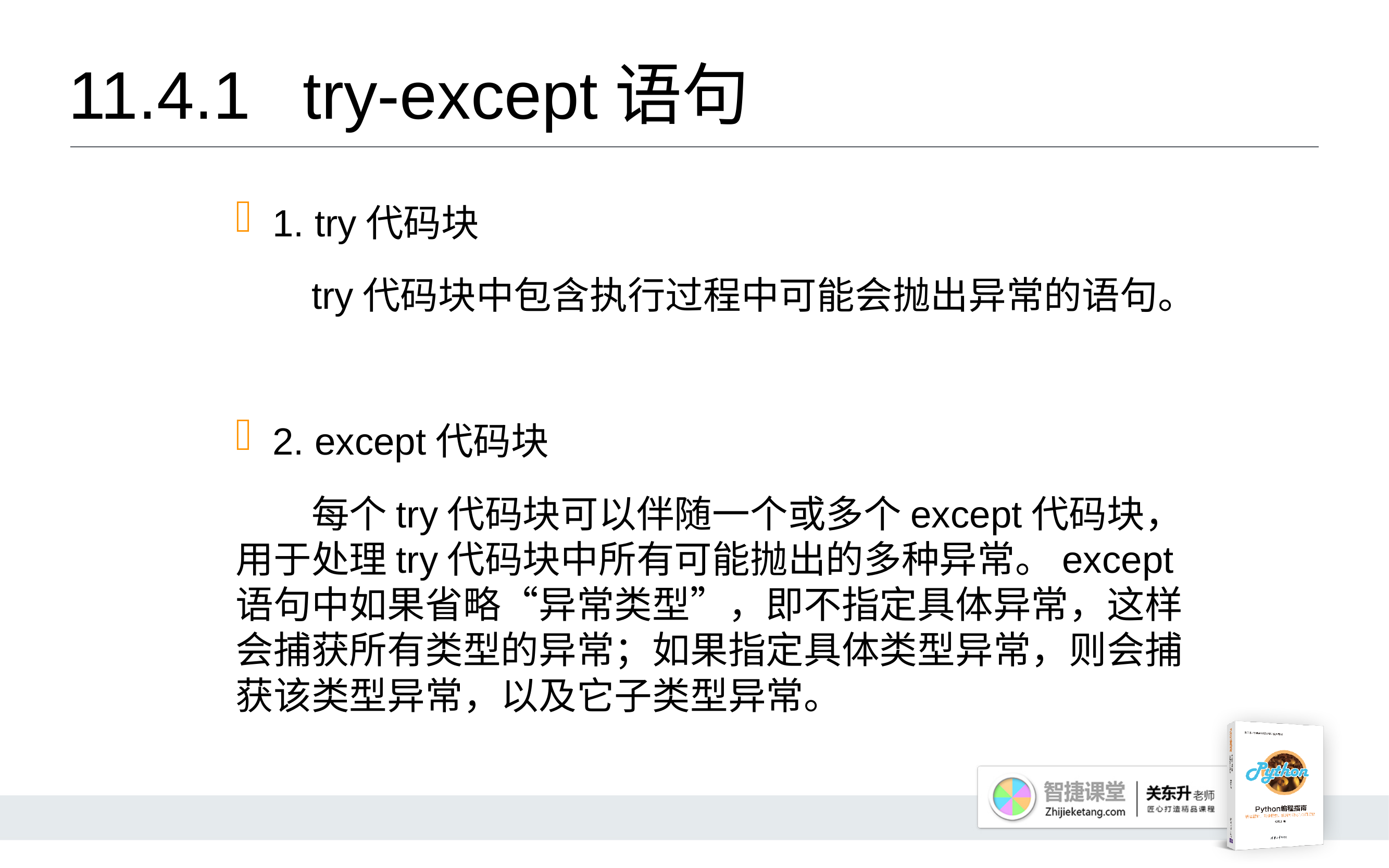

# 11.4.1 	try-except语句
1. try代码块
	try代码块中包含执行过程中可能会抛出异常的语句。

2. except代码块
	每个try代码块可以伴随一个或多个except代码块，用于处理try代码块中所有可能抛出的多种异常。except语句中如果省略“异常类型”，即不指定具体异常，这样会捕获所有类型的异常；如果指定具体类型异常，则会捕获该类型异常，以及它子类型异常。